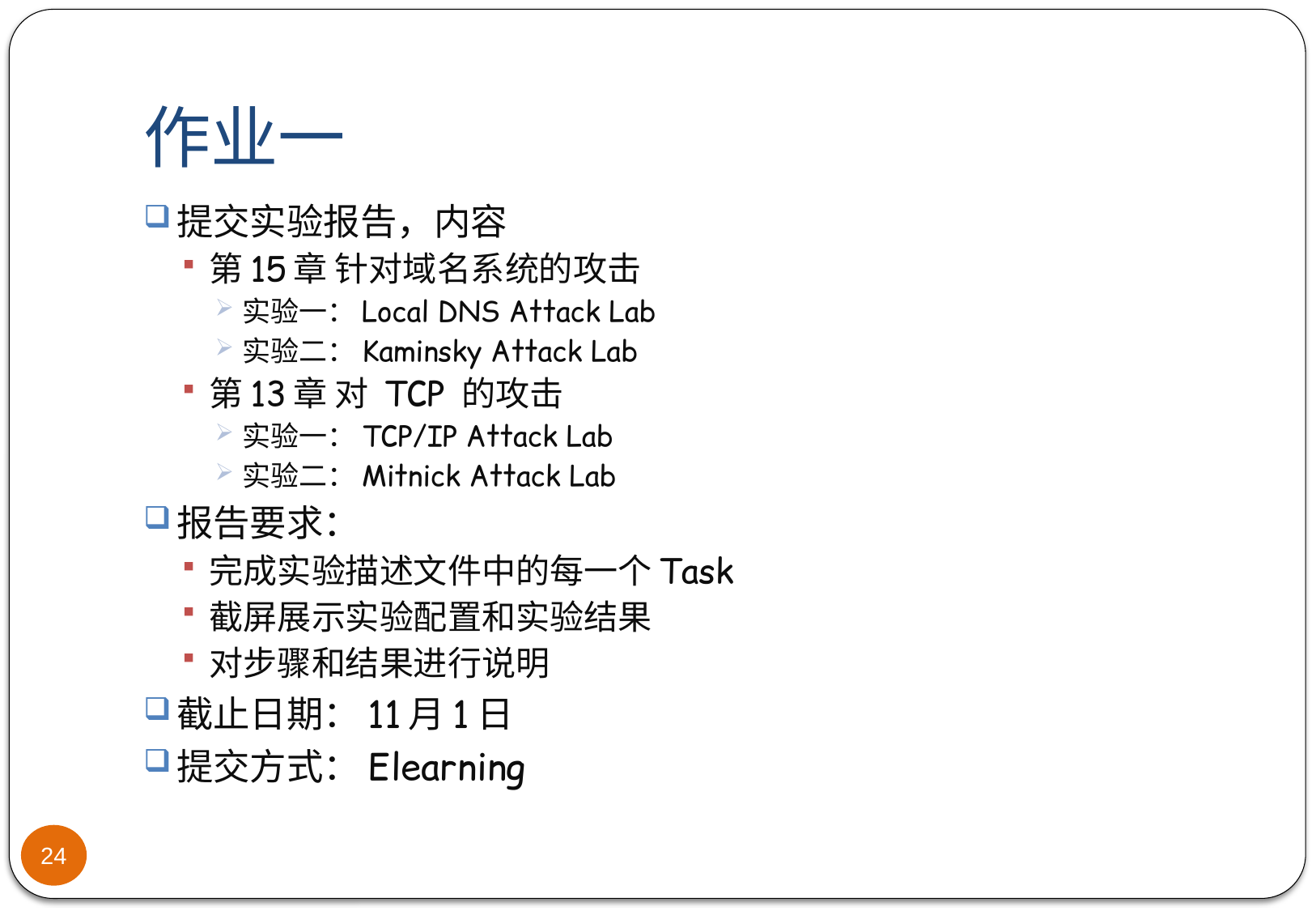

# 作业一
提交实验报告，内容
第15章 针对域名系统的攻击
实验一：Local DNS Attack Lab
实验二：Kaminsky Attack Lab
第13章 对 TCP 的攻击
实验一：TCP/IP Attack Lab
实验二：Mitnick Attack Lab
报告要求：
完成实验描述文件中的每一个Task
截屏展示实验配置和实验结果
对步骤和结果进行说明
截止日期：11月1日
提交方式：Elearning
24